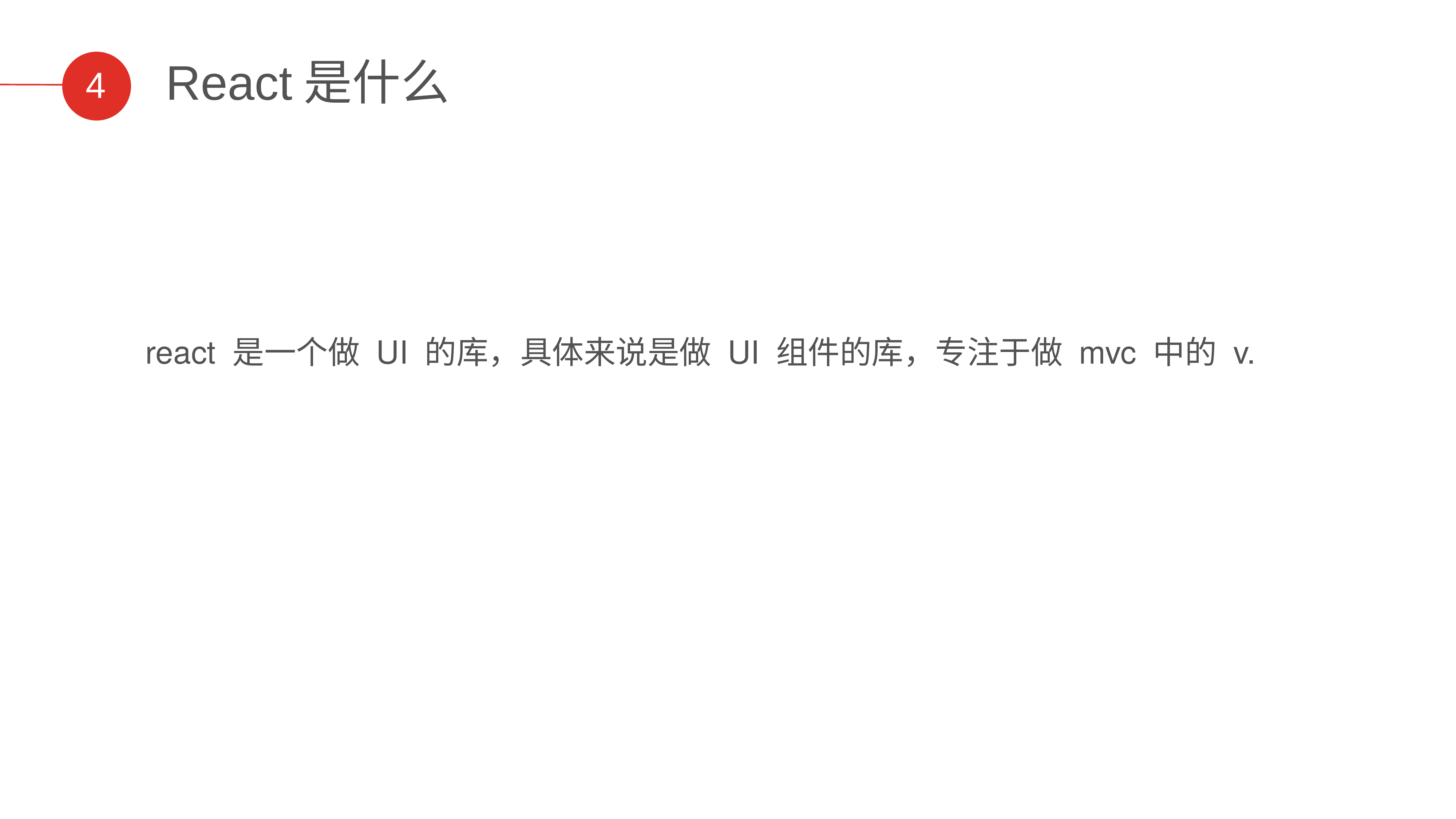

React是什么

4

react 是一个做 UI 的库，具体来说是做 UI 组件的库，专注于做 mvc 中的 v.